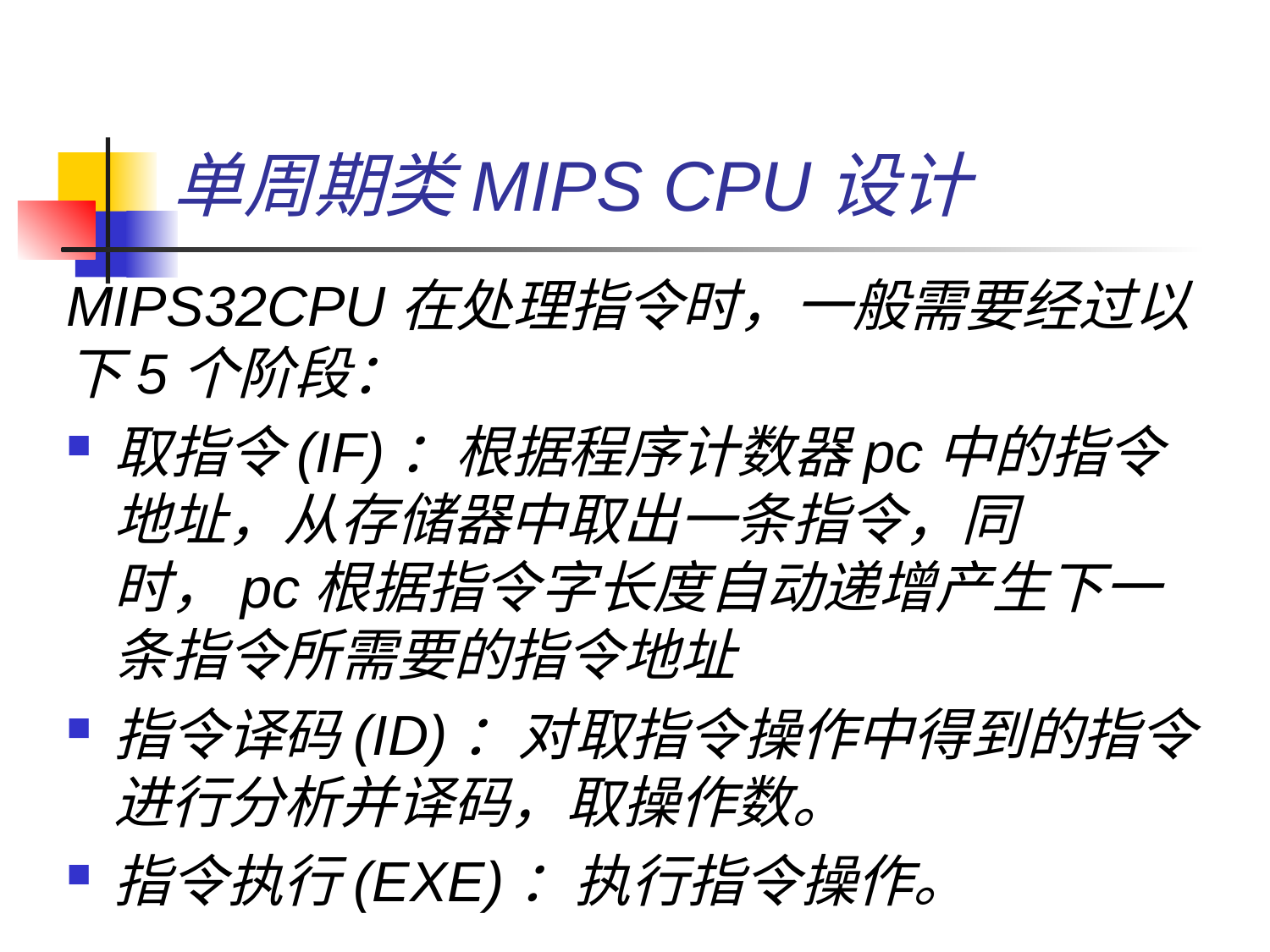

# 单周期类MIPS CPU设计
MIPS32CPU在处理指令时，一般需要经过以下5个阶段：
取指令(IF)：根据程序计数器pc中的指令地址，从存储器中取出一条指令，同时，pc根据指令字长度自动递增产生下一条指令所需要的指令地址
指令译码(ID)：对取指令操作中得到的指令进行分析并译码，取操作数。
指令执行(EXE)：执行指令操作。